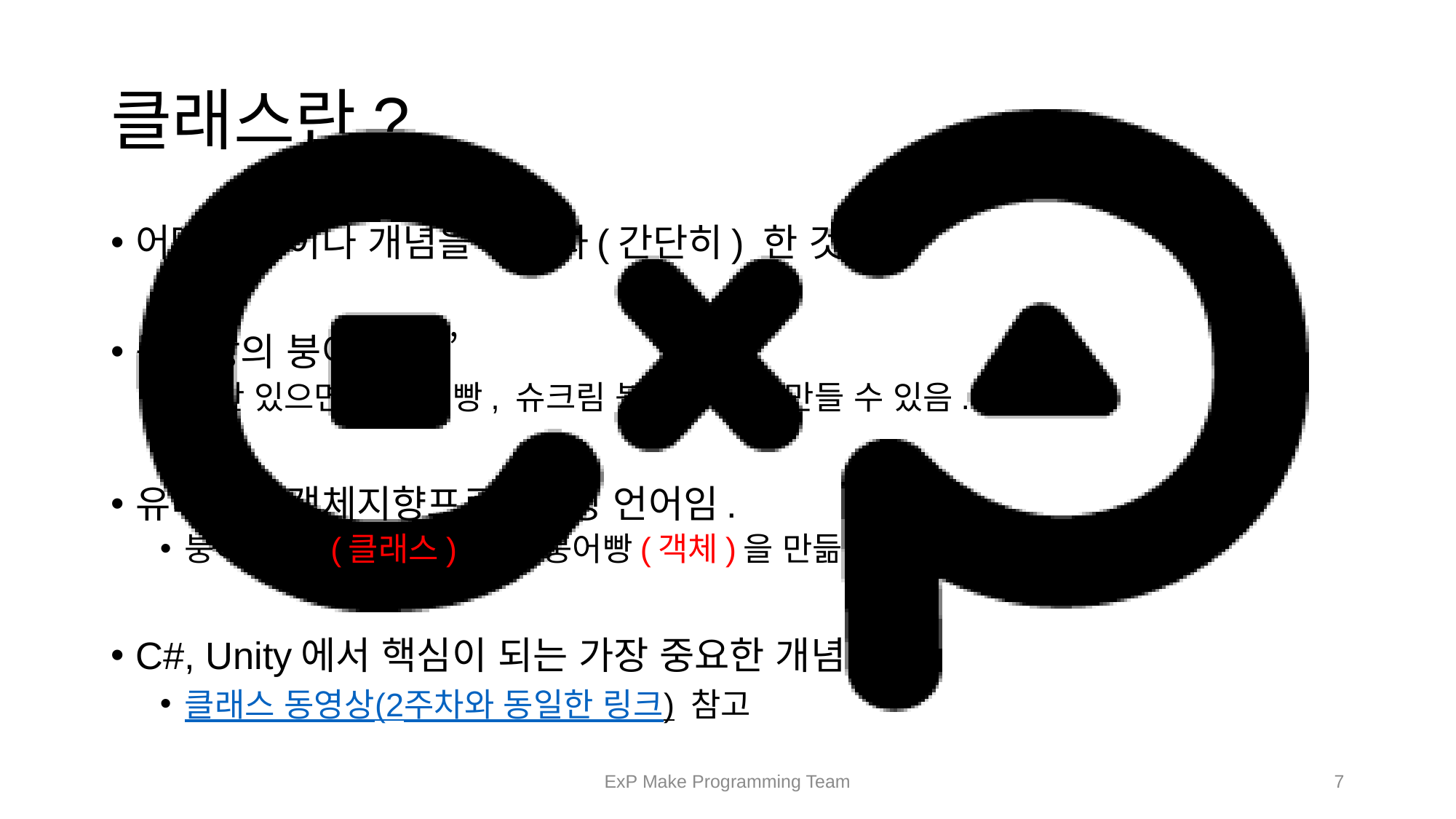

# 클래스란?
어떤 사물이나 개념을 추상화(간단히) 한 것

붕어빵의 붕어빵 ‘틀’
틀만 있으면 팥 붕어빵, 슈크림 붕어빵 등을 만들 수 있음.

유니티는 객체지향프로그래밍 언어임.
붕어빵 틀 (클래스)로 팥 붕어빵(객체)을 만듦

C#, Unity에서 핵심이 되는 가장 중요한 개념.
클래스 동영상(2주차와 동일한 링크) 참고
ExP Make Programming Team
7